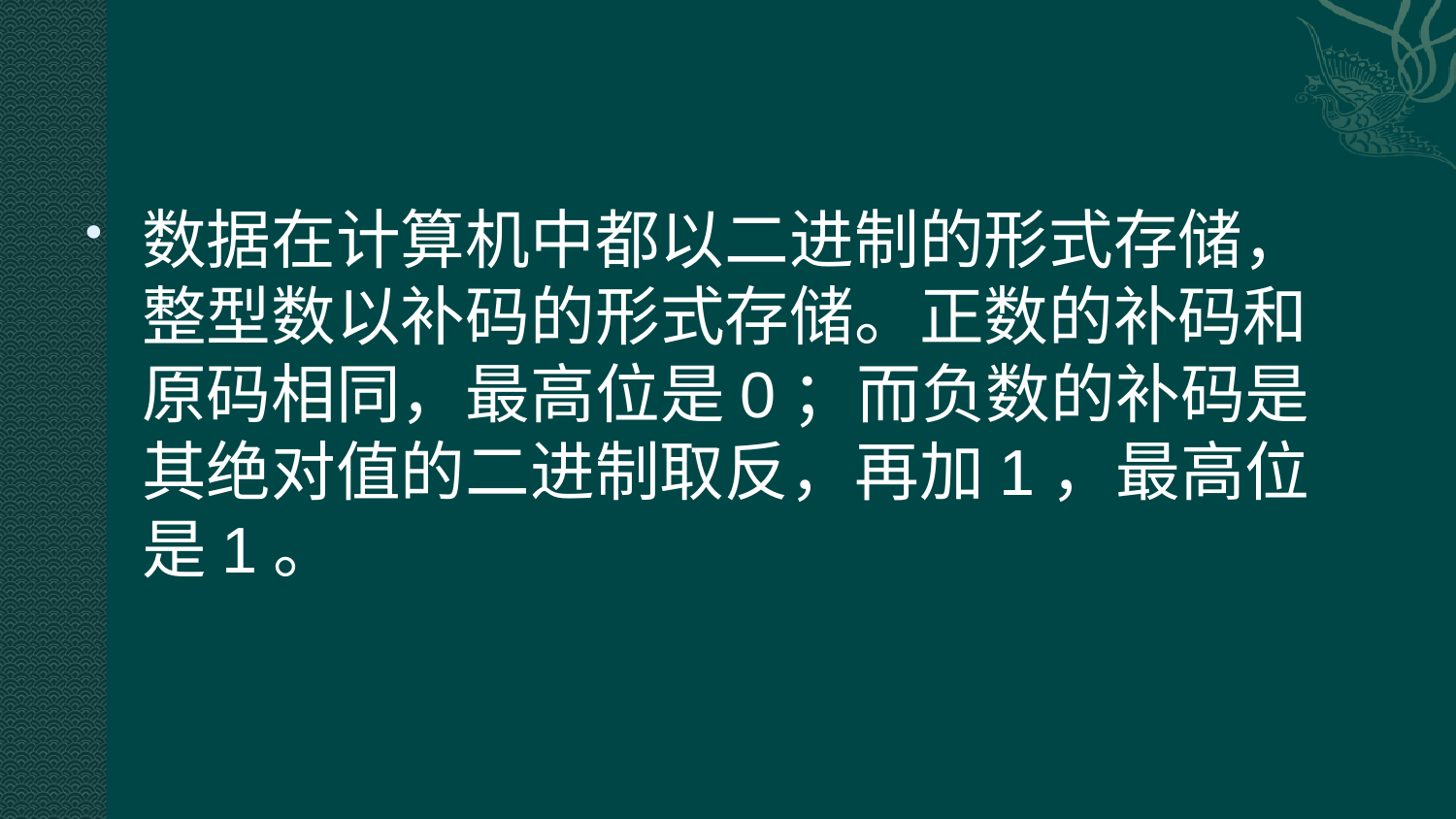

#
数据在计算机中都以二进制的形式存储，整型数以补码的形式存储。正数的补码和原码相同，最高位是0；而负数的补码是其绝对值的二进制取反，再加1，最高位是1。